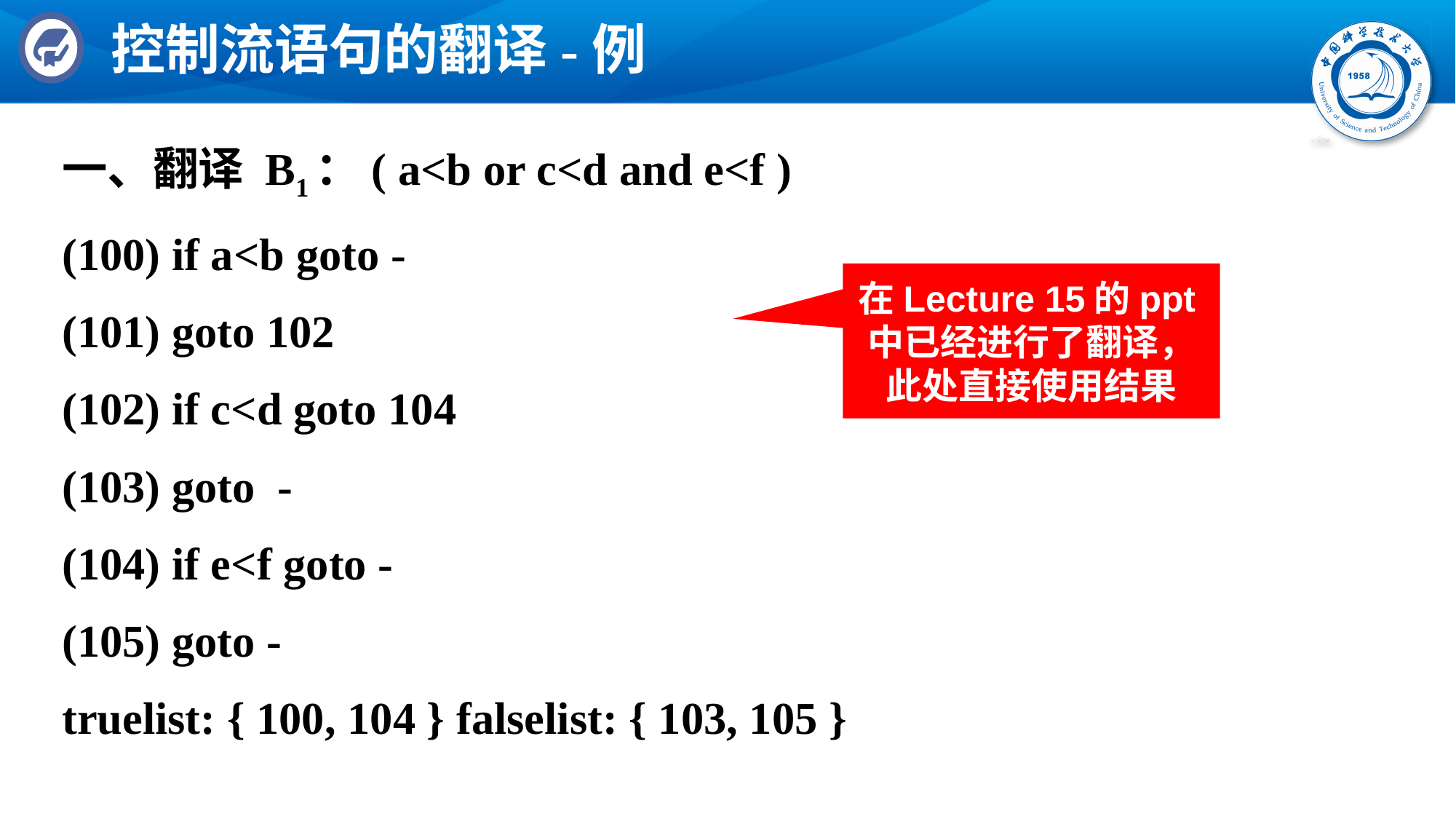

# 控制流语句的翻译-例
一、翻译 B1：( a<b or c<d and e<f )
(100) if a<b goto -
(101) goto 102
(102) if c<d goto 104
(103) goto  -
(104) if e<f goto -
(105) goto -
truelist: { 100, 104 } falselist: { 103, 105 }
在Lecture 15的ppt中已经进行了翻译，此处直接使用结果